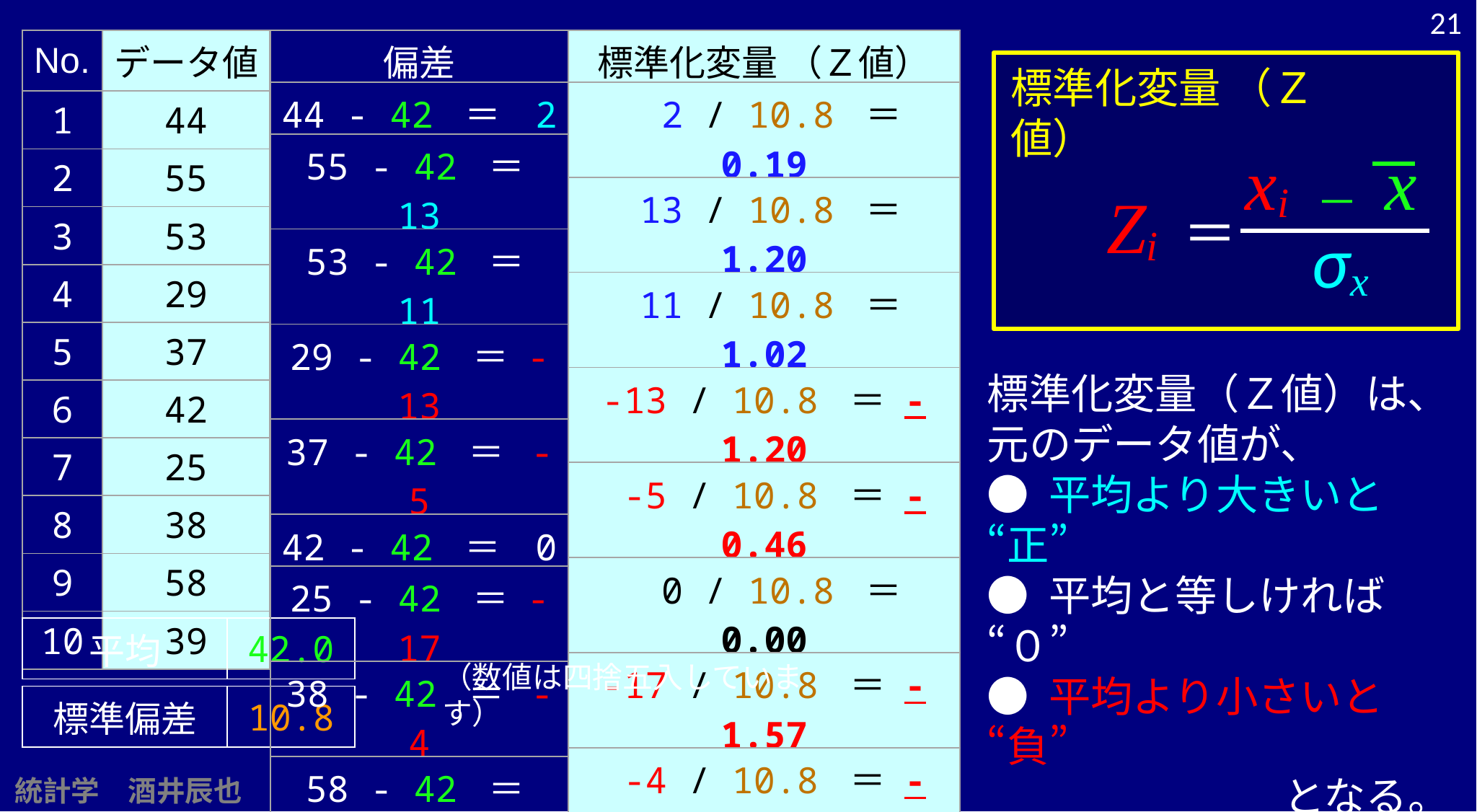

21
| No. | データ値 |
| --- | --- |
| 1 | 44 |
| 2 | 55 |
| 3 | 53 |
| 4 | 29 |
| 5 | 37 |
| 6 | 42 |
| 7 | 25 |
| 8 | 38 |
| 9 | 58 |
| 10 | 39 |
| 偏差 |
| --- |
| 44 - 42 ＝ 2 |
| 55 - 42 ＝ 13 |
| 53 - 42 ＝ 11 |
| 29 - 42 ＝ -13 |
| 37 - 42 ＝ -5 |
| 42 - 42 ＝ 0 |
| 25 - 42 ＝ -17 |
| 38 - 42 ＝ -4 |
| 58 - 42 ＝ 16 |
| 39 - 42 ＝ -3 |
| 標準化変量 （Ｚ値） |
| --- |
| 2 / 10.8 ＝ 0.19 |
| 13 / 10.8 ＝ 1.20 |
| 11 / 10.8 ＝ 1.02 |
| -13 / 10.8 ＝ -1.20 |
| -5 / 10.8 ＝ -0.46 |
| 0 / 10.8 ＝ 0.00 |
| -17 / 10.8 ＝ -1.57 |
| -4 / 10.8 ＝ -0.37 |
| 16 / 10.8 ＝ 1.48 |
| -3 / 10.8 ＝ -0.28 |

標準化変量 （Ｚ値）
xi － x
Zi ＝
σx
標準化変量（Ｚ値）は、
元のデータ値が、
● 平均より大きいと “正”
● 平均と等しければ “０”
● 平均より小さいと “負”
となる。
| 平均 | 42.0 |
| --- | --- |
（数値は四捨五入しています）
| 標準偏差 | 10.8 |
| --- | --- |
統計学　酒井辰也